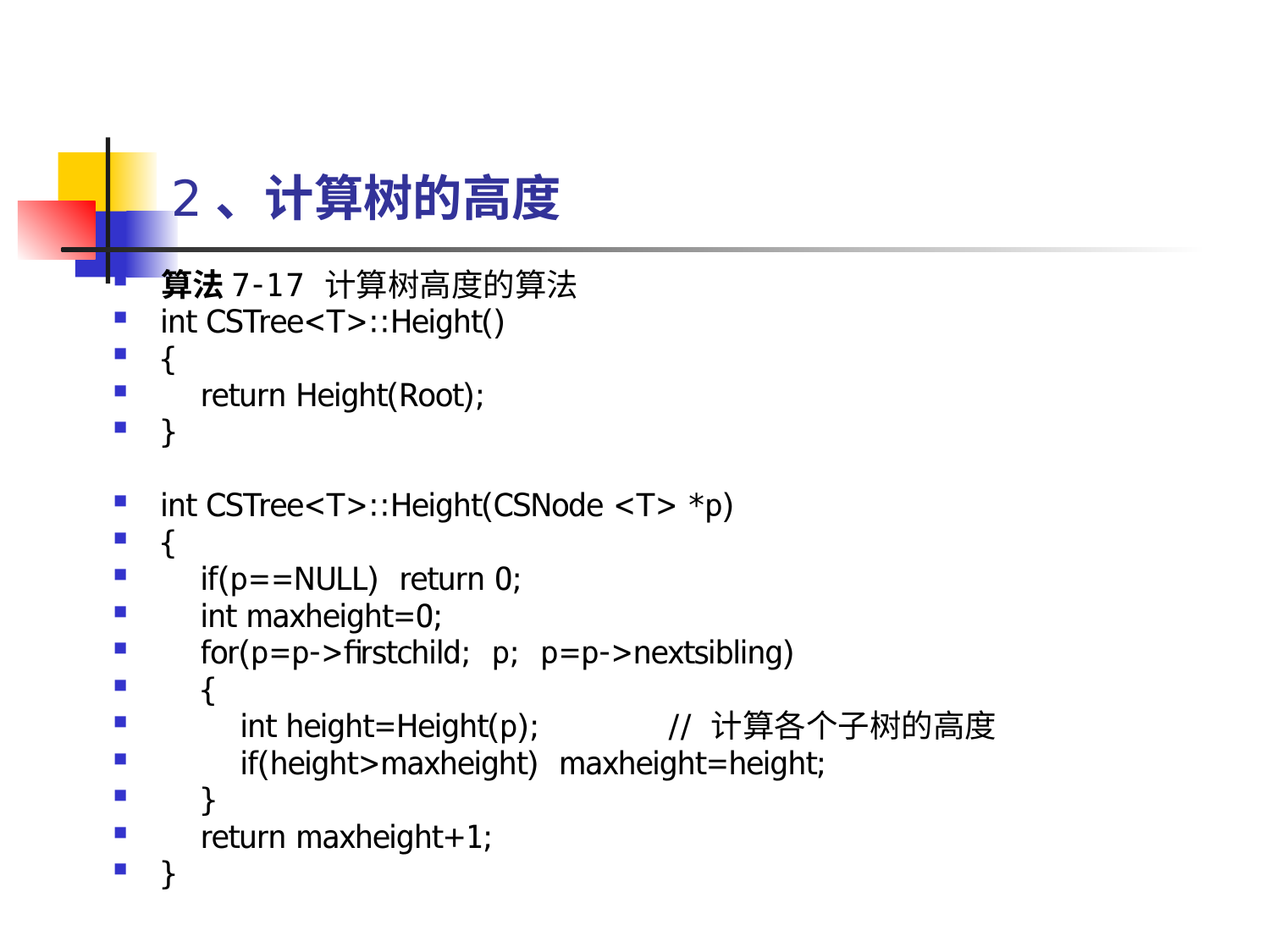

# 2、计算树的高度
算法7-17 计算树高度的算法
int CSTree<T>::Height()
{
    return Height(Root);
}

int CSTree<T>::Height(CSNode <T> *p)
{
    if(p==NULL)  return 0;
    int maxheight=0;
    for(p=p->firstchild;  p;  p=p->nextsibling)
    {
        int height=Height(p);		// 计算各个子树的高度
        if(height>maxheight)  maxheight=height;
    }
    return maxheight+1;
}